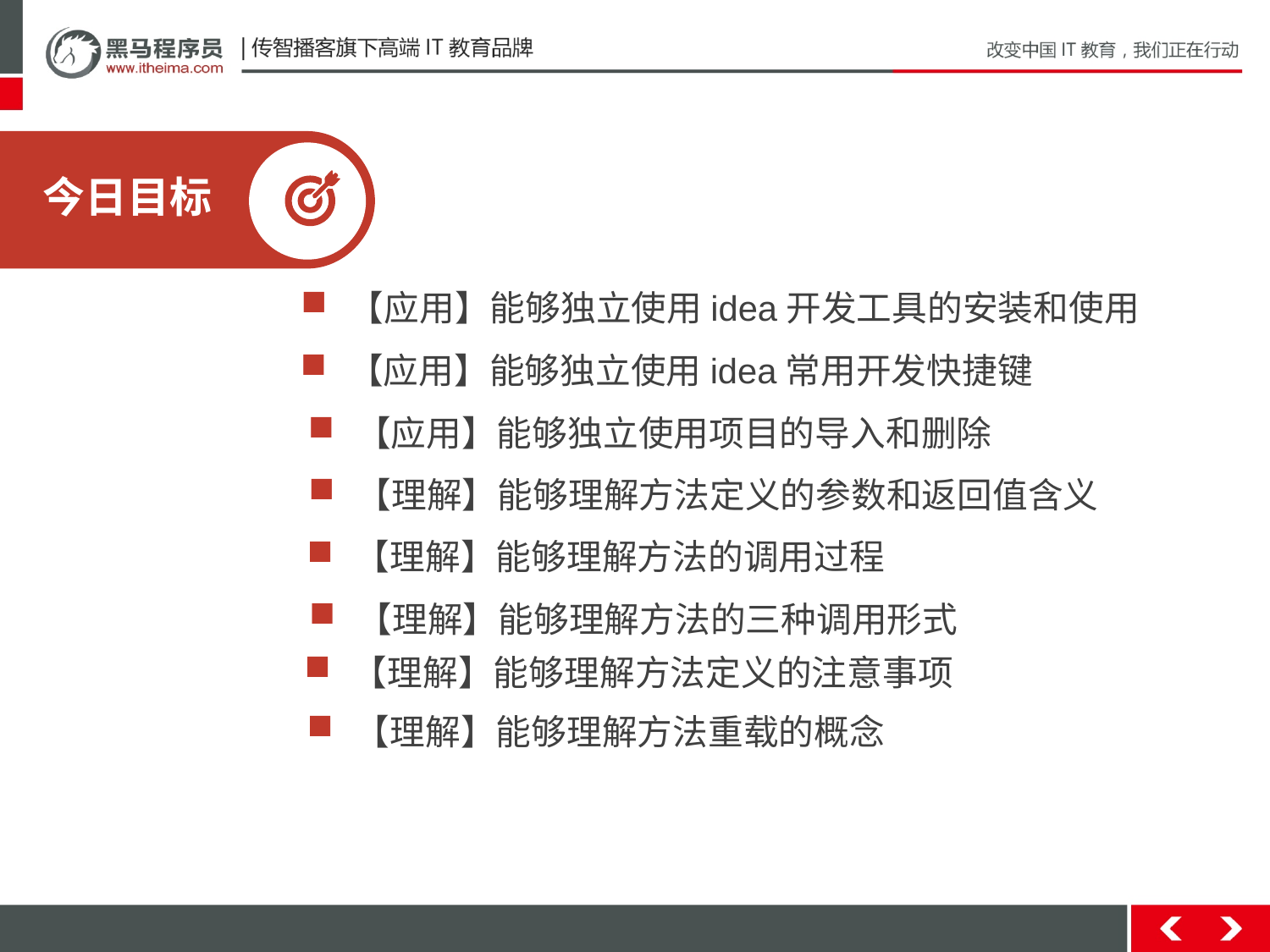

今日目标

【应用】能够独立使用idea开发工具的安装和使用
【应用】能够独立使用idea常用开发快捷键
【应用】能够独立使用项目的导入和删除
【理解】能够理解方法定义的参数和返回值含义
【理解】能够理解方法的调用过程
【理解】能够理解方法的三种调用形式
【理解】能够理解方法定义的注意事项
【理解】能够理解方法重载的概念